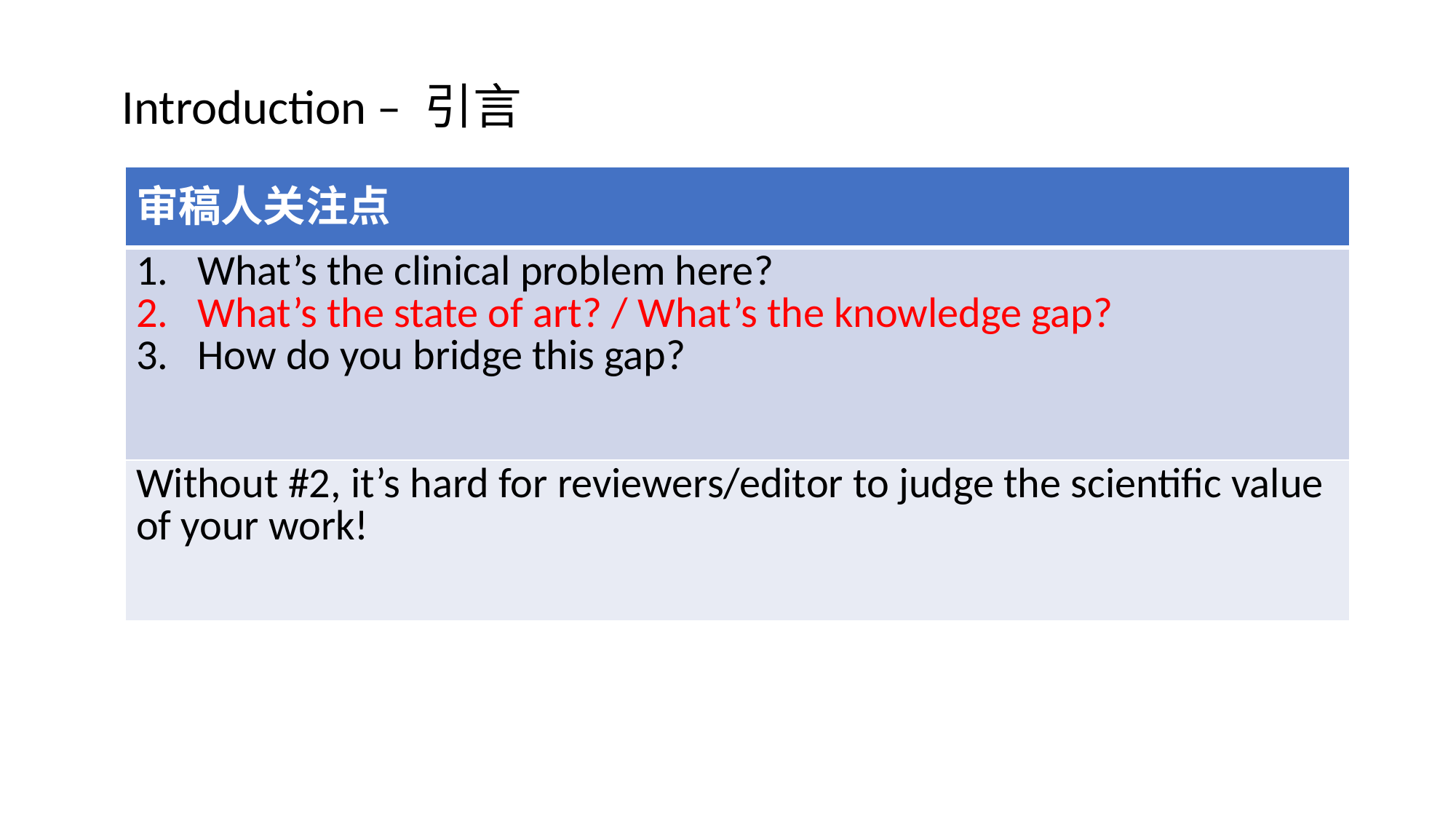

Introduction – 引言
| 审稿人关注点 |
| --- |
| What’s the clinical problem here? What’s the state of art? / What’s the knowledge gap? How do you bridge this gap? |
| Without #2, it’s hard for reviewers/editor to judge the scientific value of your work! |